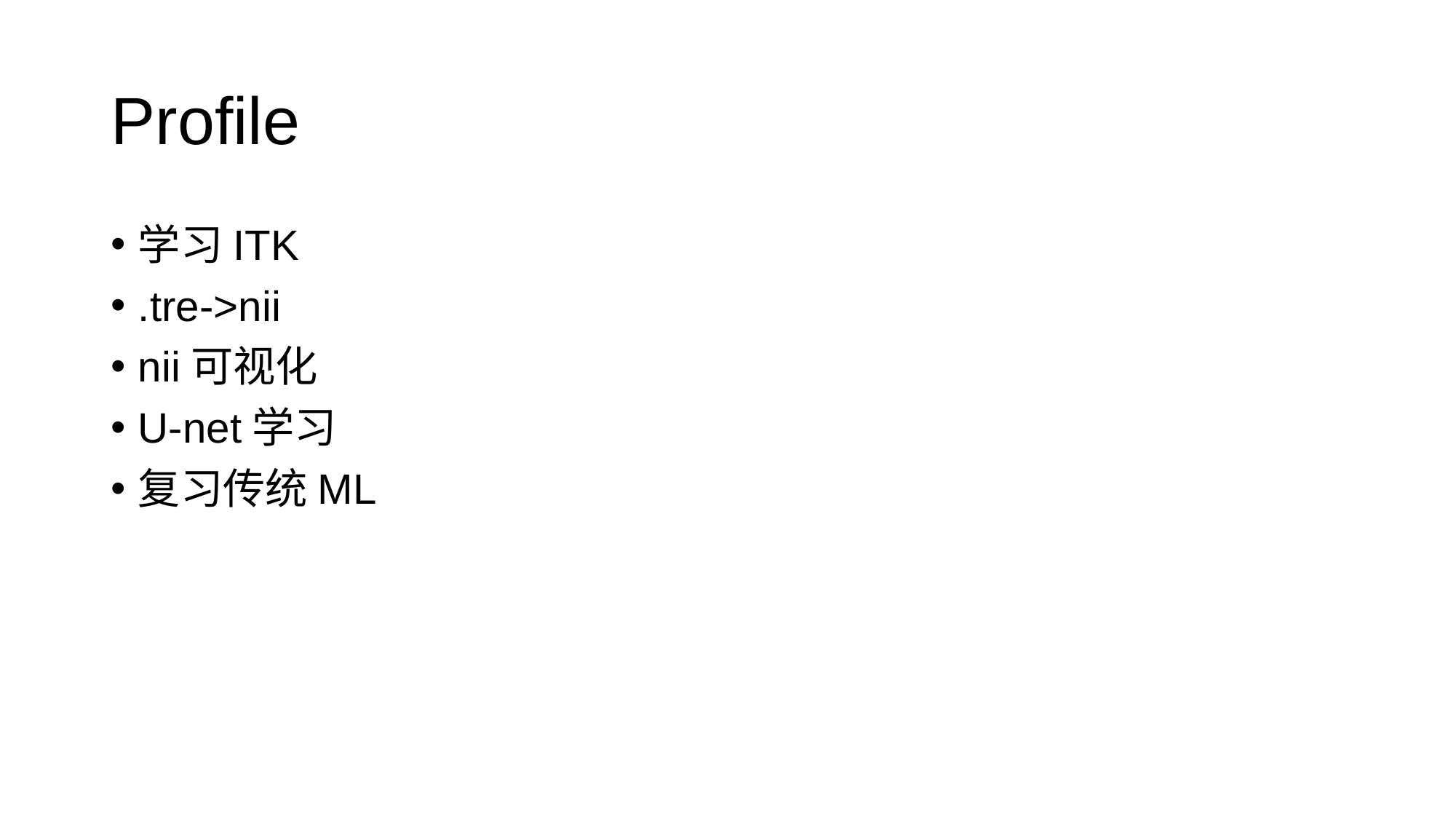

# Profile
学习ITK
.tre->nii
nii可视化
U-net学习
复习传统ML